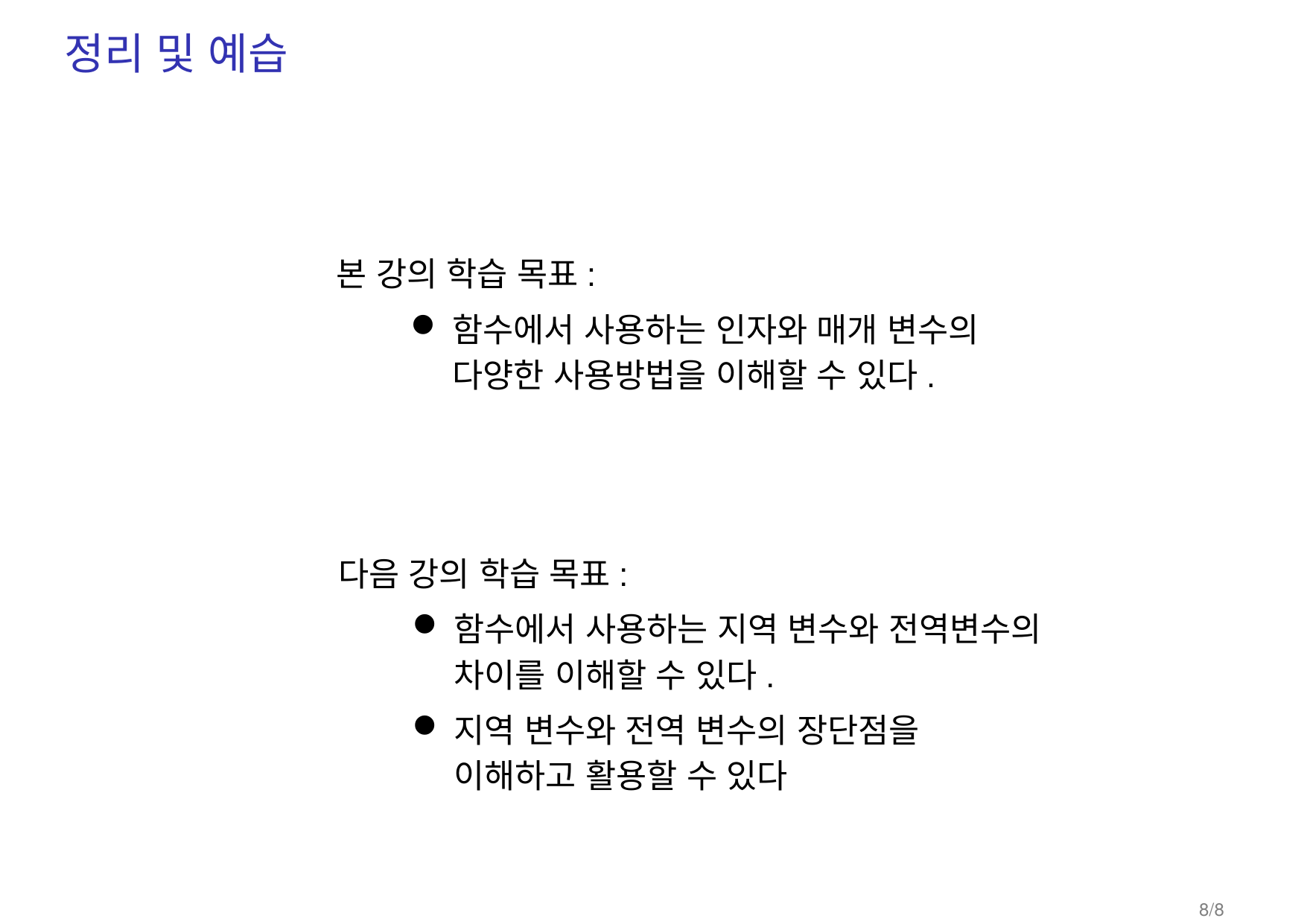

# 정리 및 예습
본 강의 학습 목표:
함수에서 사용하는 인자와 매개 변수의 다양한 사용방법을 이해할 수 있다.

다음 강의 학습 목표:
함수에서 사용하는 지역 변수와 전역변수의 차이를 이해할 수 있다.
지역 변수와 전역 변수의 장단점을
이해하고 활용할 수 있다
8/8